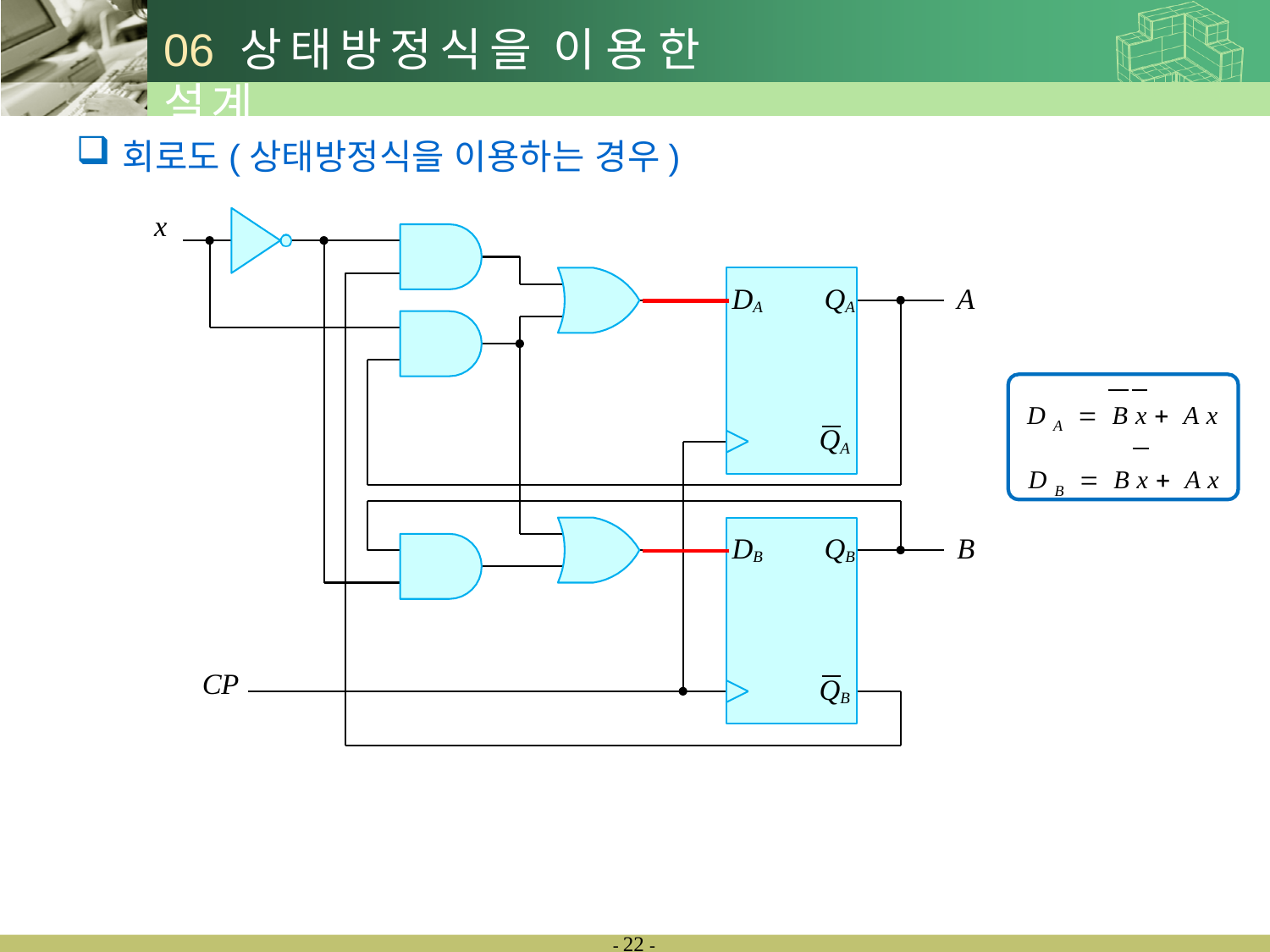

# 06	상태방정식을 이용한 설계
회로도(상태방정식을 이용하는 경우)

x

DA	QA
A

D A   =  B x +  A x
D B   =  B x +  A x
QA
DB	QB
B
CP
QB
- 22 -